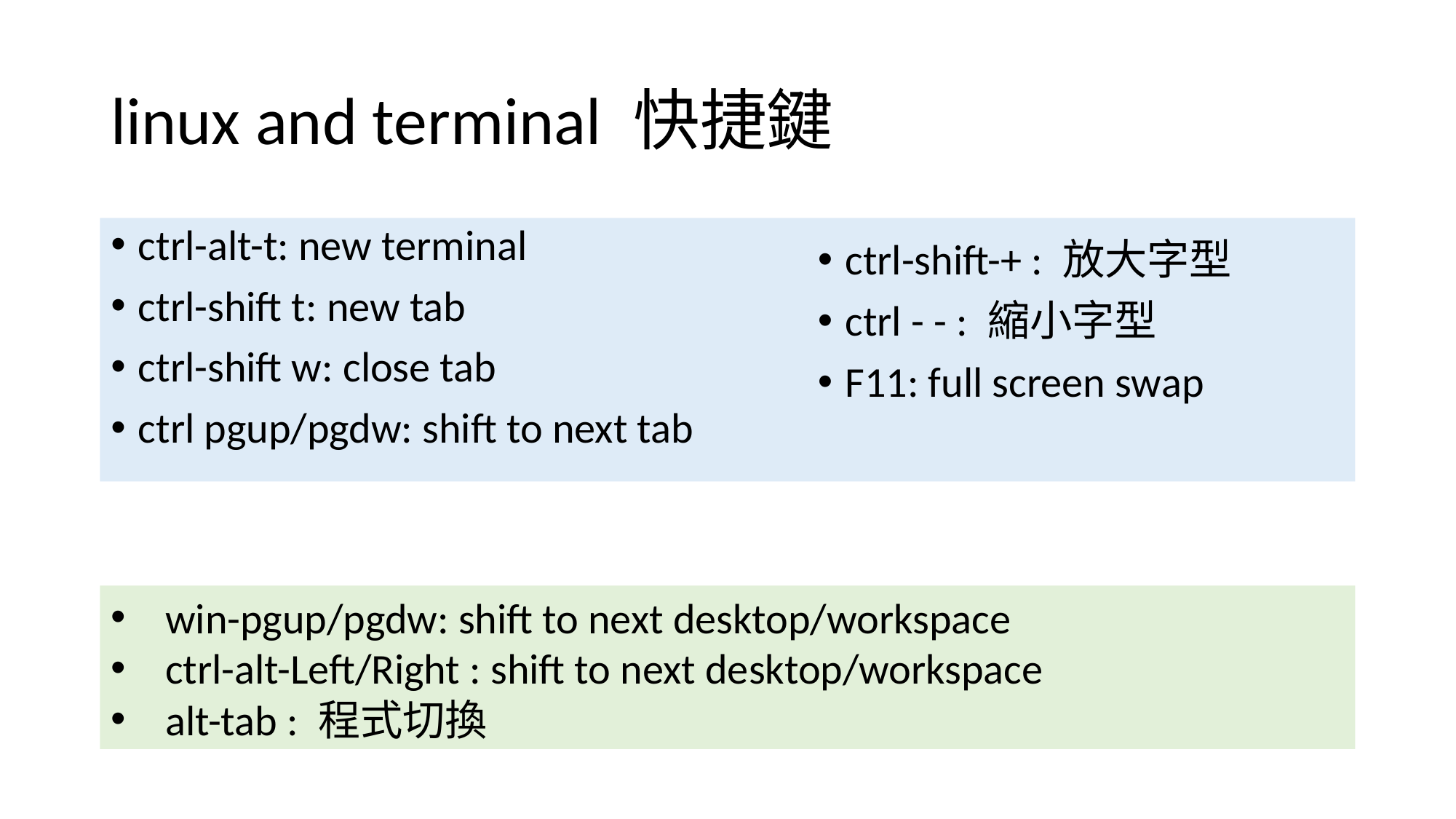

# linux and terminal 快捷鍵
ctrl-alt-t: new terminal
ctrl-shift t: new tab
ctrl-shift w: close tab
ctrl pgup/pgdw: shift to next tab

ctrl-shift-+ : 放大字型
ctrl - - : 縮小字型
F11: full screen swap

win-pgup/pgdw: shift to next desktop/workspace
ctrl-alt-Left/Right : shift to next desktop/workspace
alt-tab : 程式切換